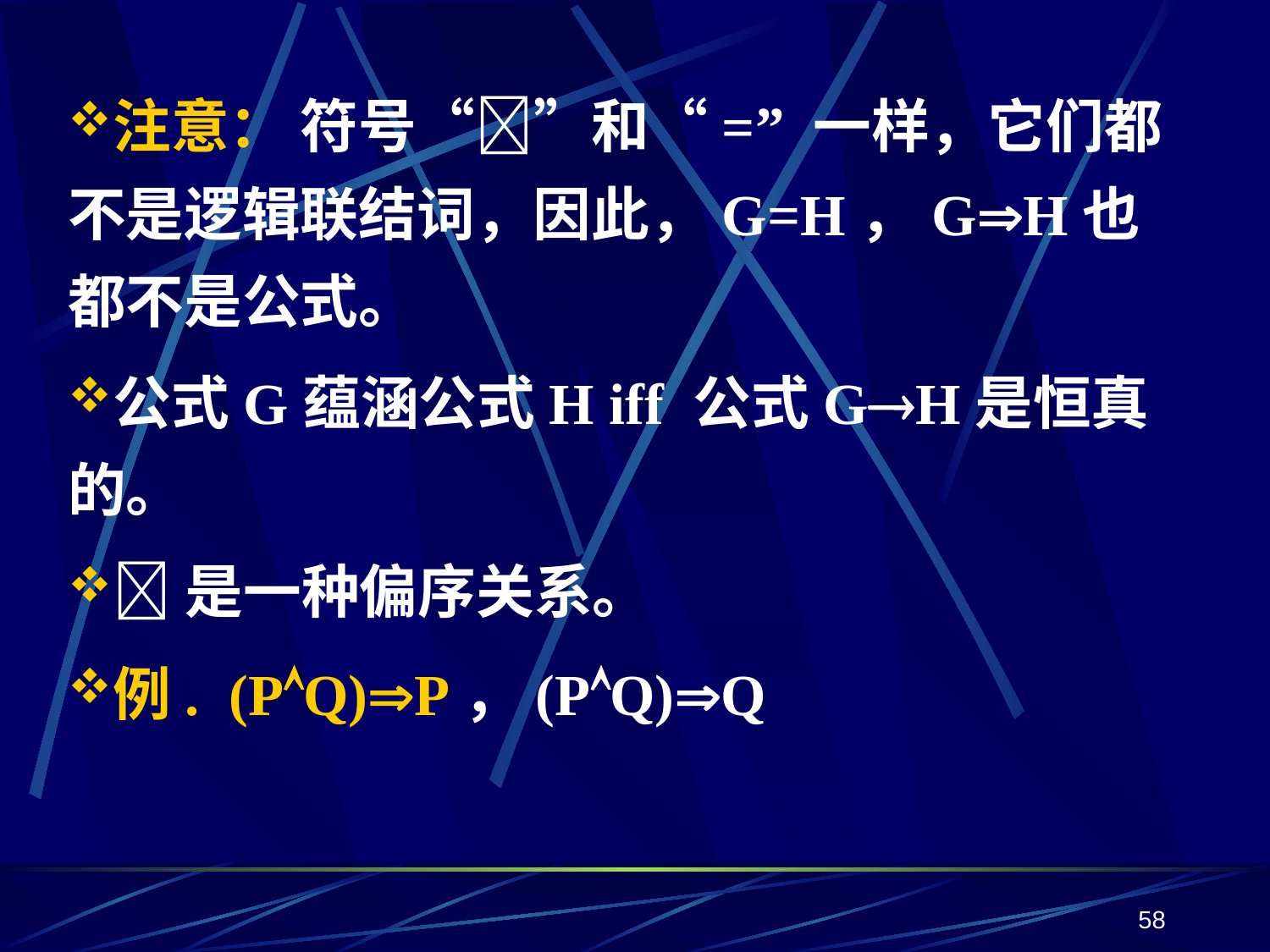

注意： 符号“⇒”和“=” 一样，它们都不是逻辑联结词，因此，G=H，G⇒H也都不是公式。
公式G蕴涵公式H iff 公式G→H是恒真的。
⇒是一种偏序关系。
例.  (P∧Q)⇒P，(P∧Q)⇒Q

58